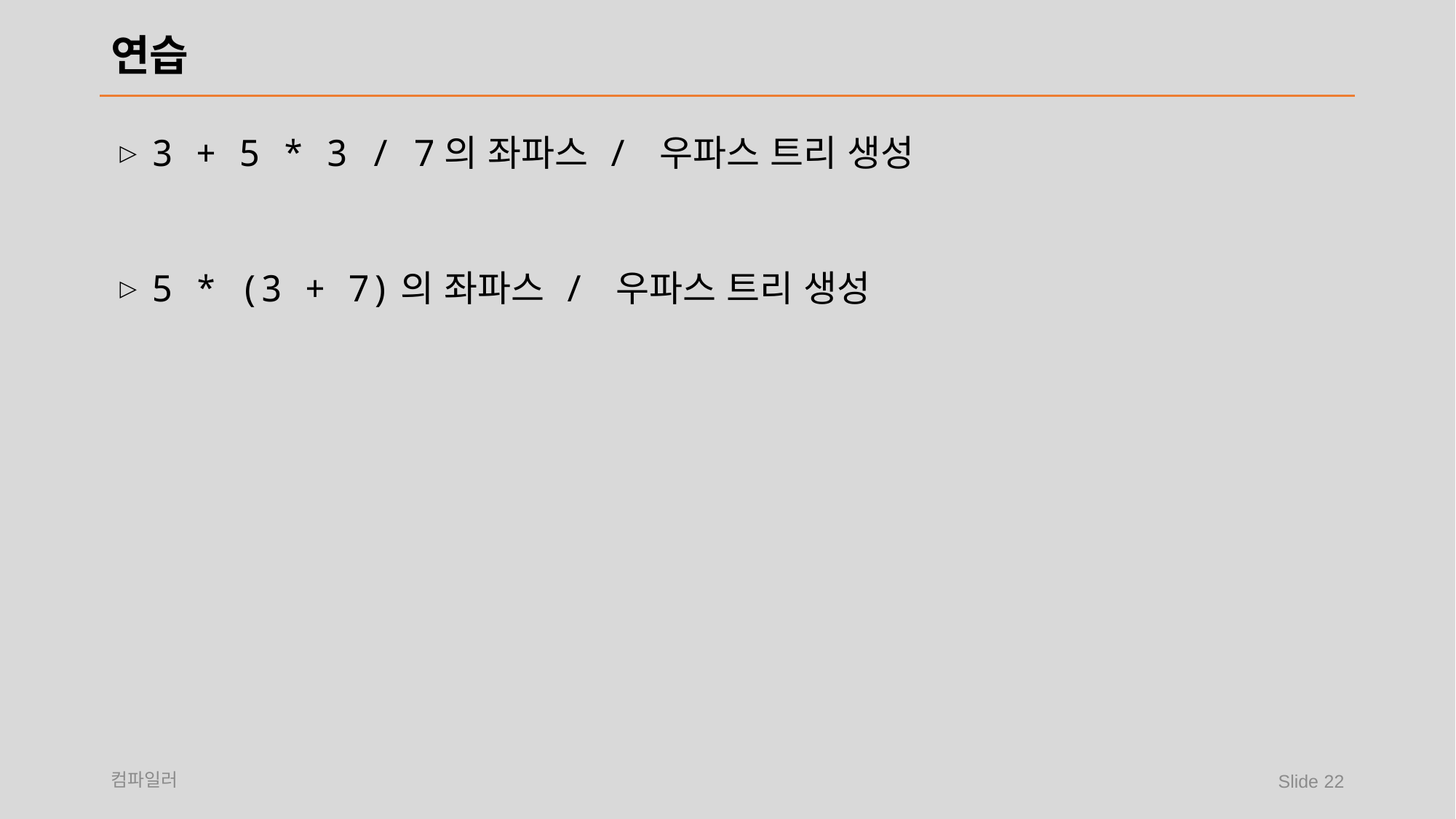

# 연습
3 + 5 * 3 / 7의 좌파스 / 우파스 트리 생성

5 * (3 + 7)의 좌파스 / 우파스 트리 생성

컴파일러
Slide 22